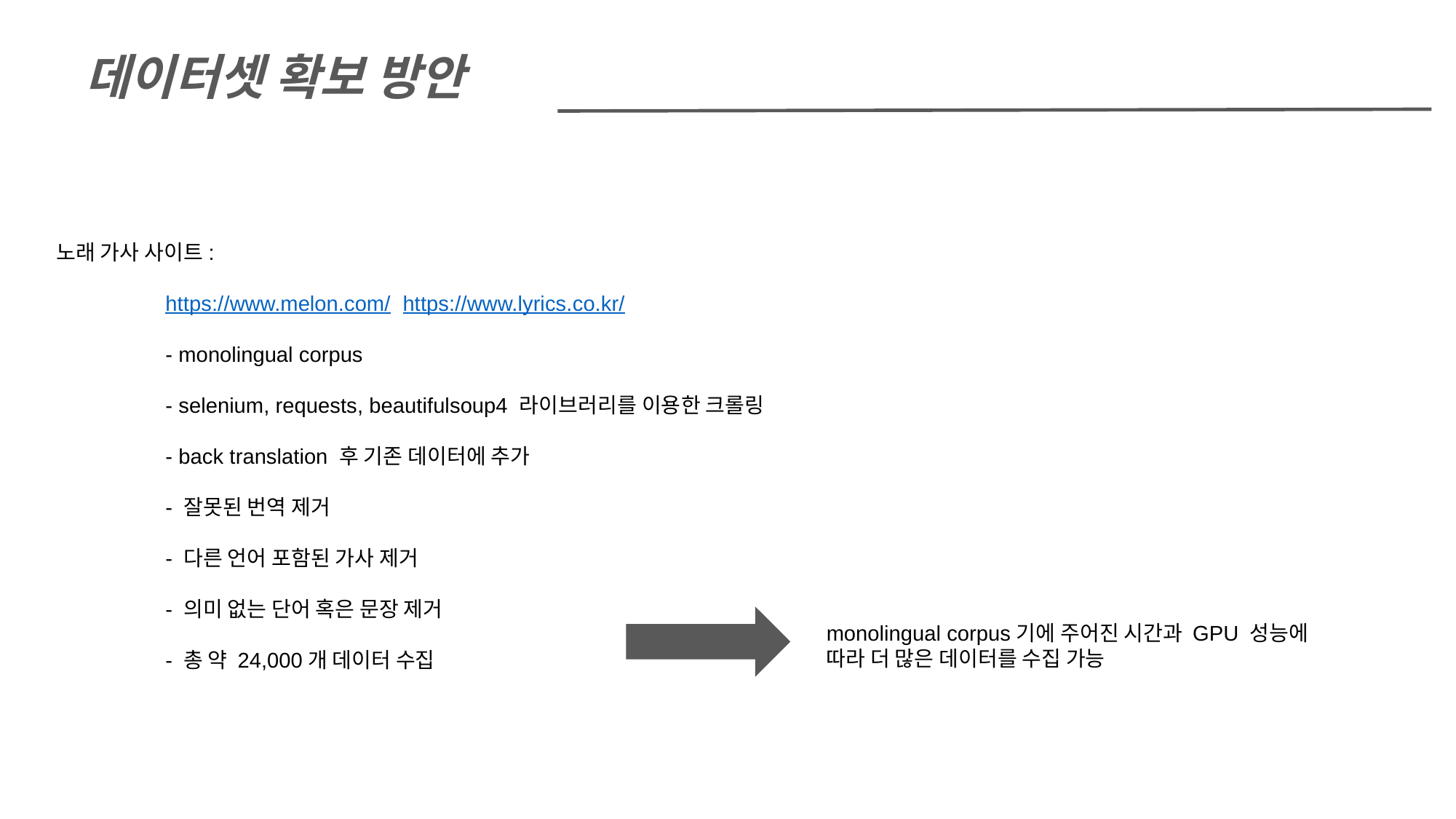

데이터셋 확보 방안

노래 가사 사이트:

	https://www.melon.com/  https://www.lyrics.co.kr/

	- monolingual corpus

	- selenium, requests, beautifulsoup4 라이브러리를 이용한 크롤링

	- back translation 후 기존 데이터에 추가

	- 잘못된 번역 제거

	- 다른 언어 포함된 가사 제거

	- 의미 없는 단어 혹은 문장 제거

	- 총 약 24,000개 데이터 수집

monolingual corpus기에 주어진 시간과 GPU 성능에 따라 더 많은 데이터를 수집 가능